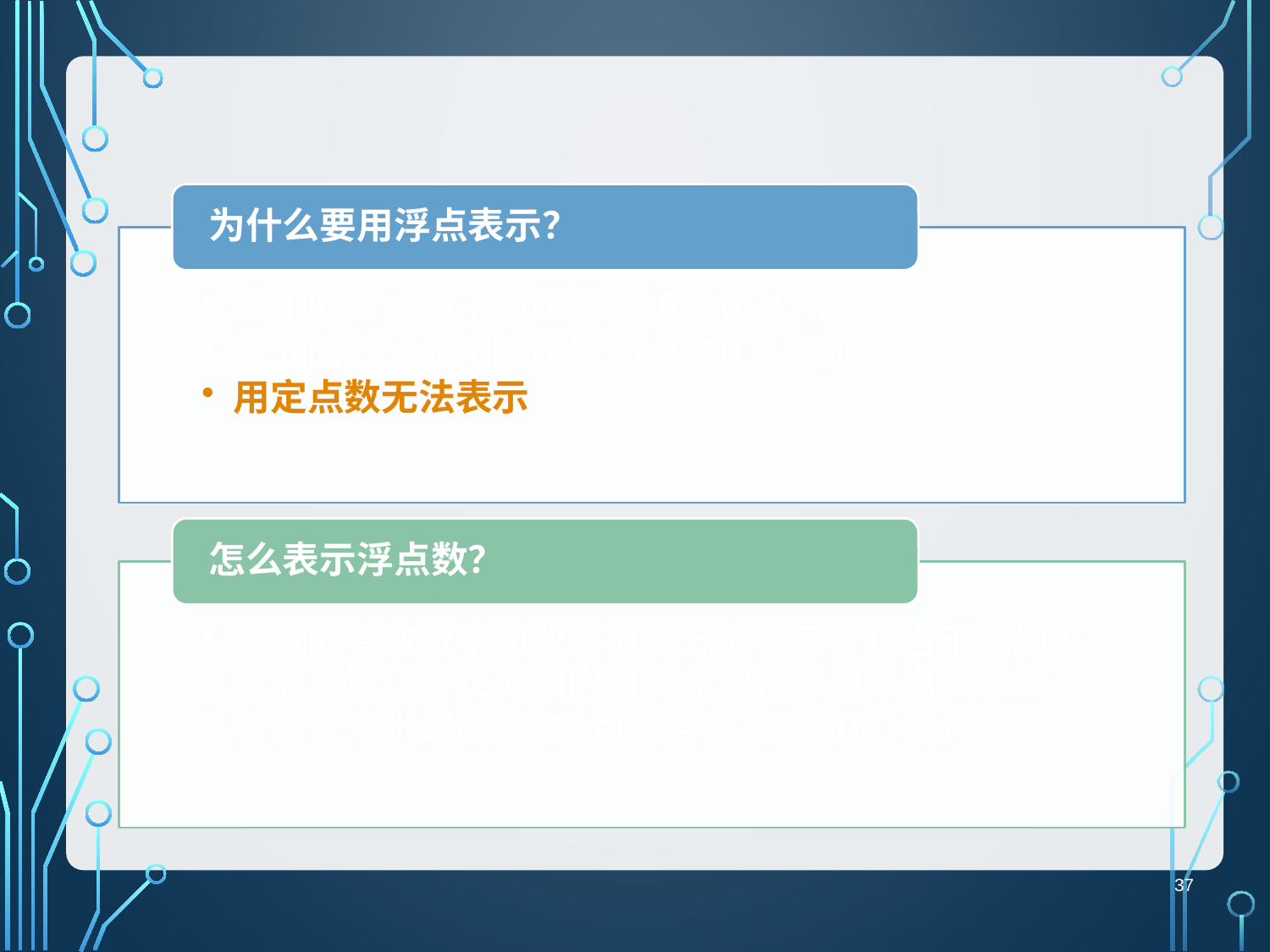

#
很小的数：电子的质量 （9×10 -28 克）
很大的数：太阳的质量 （2×10 33 克）
用定点数无法表示
为什么要用浮点表示？
把数的有效数字和数的范围分别表示，相当于数的小数点位置在一定范围内自由浮动，称为浮点表示法。
任意一个十进制数 N 可以写成  N = 10e × M
怎么表示浮点数？
37